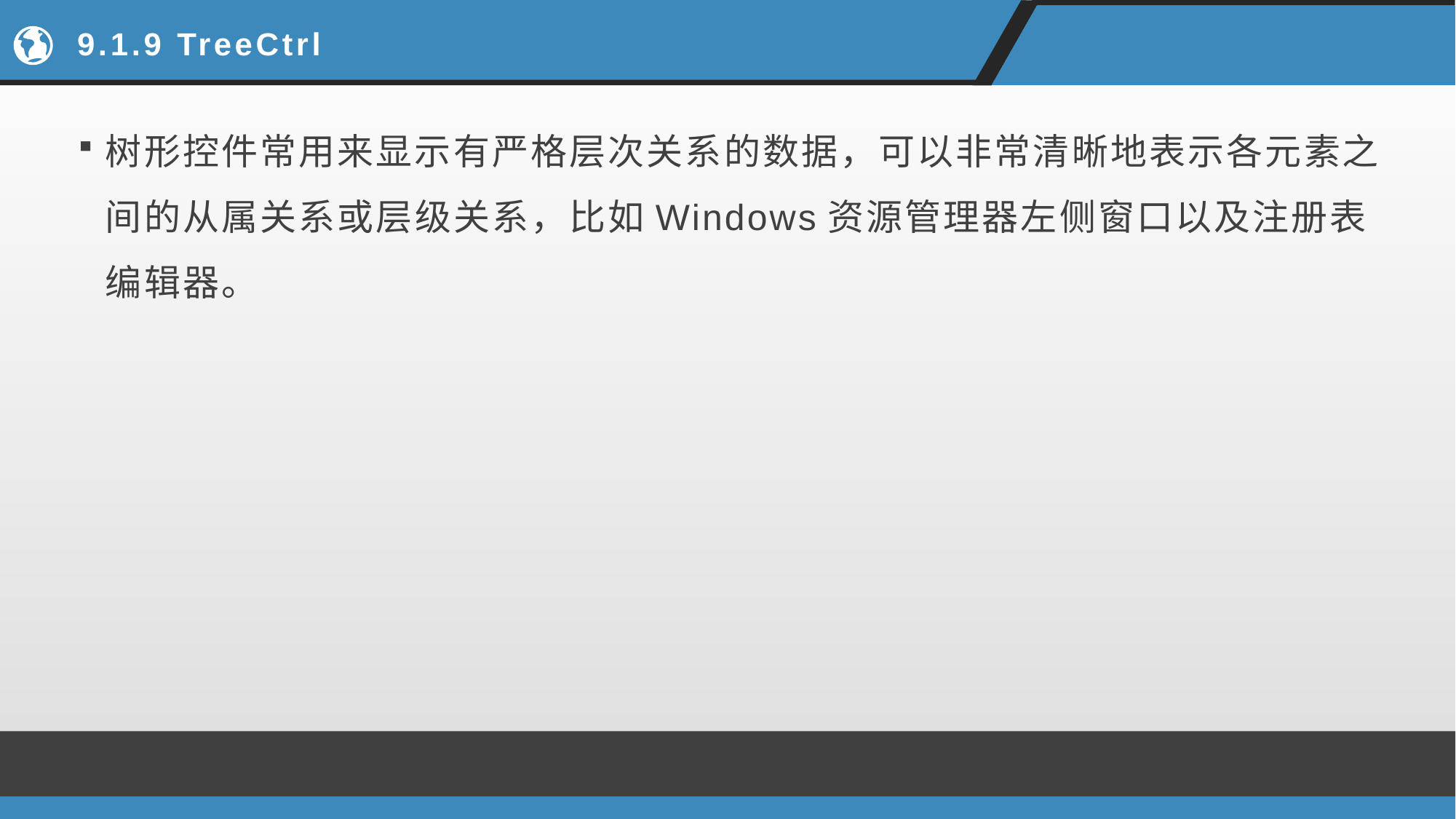

# 9.1.9 TreeCtrl

树形控件常用来显示有严格层次关系的数据，可以非常清晰地表示各元素之间的从属关系或层级关系，比如Windows资源管理器左侧窗口以及注册表编辑器。